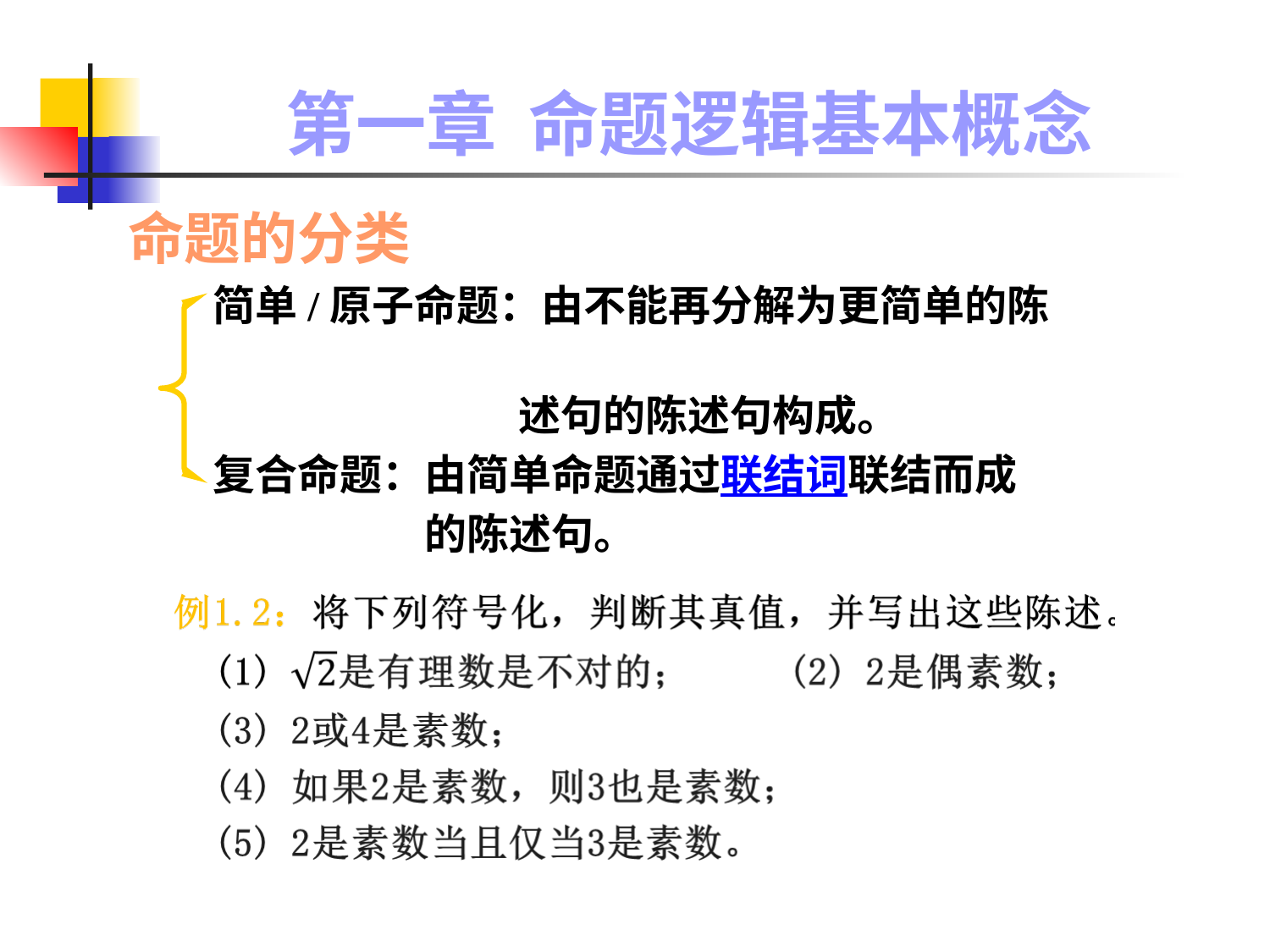

# 第一章  命题逻辑基本概念
命题的分类
　　简单/原子命题：由不能再分解为更简单的陈
　　　　　　　　　 述句的陈述句构成。
　　复合命题：由简单命题通过联结词联结而成
　　　　　　　的陈述句。